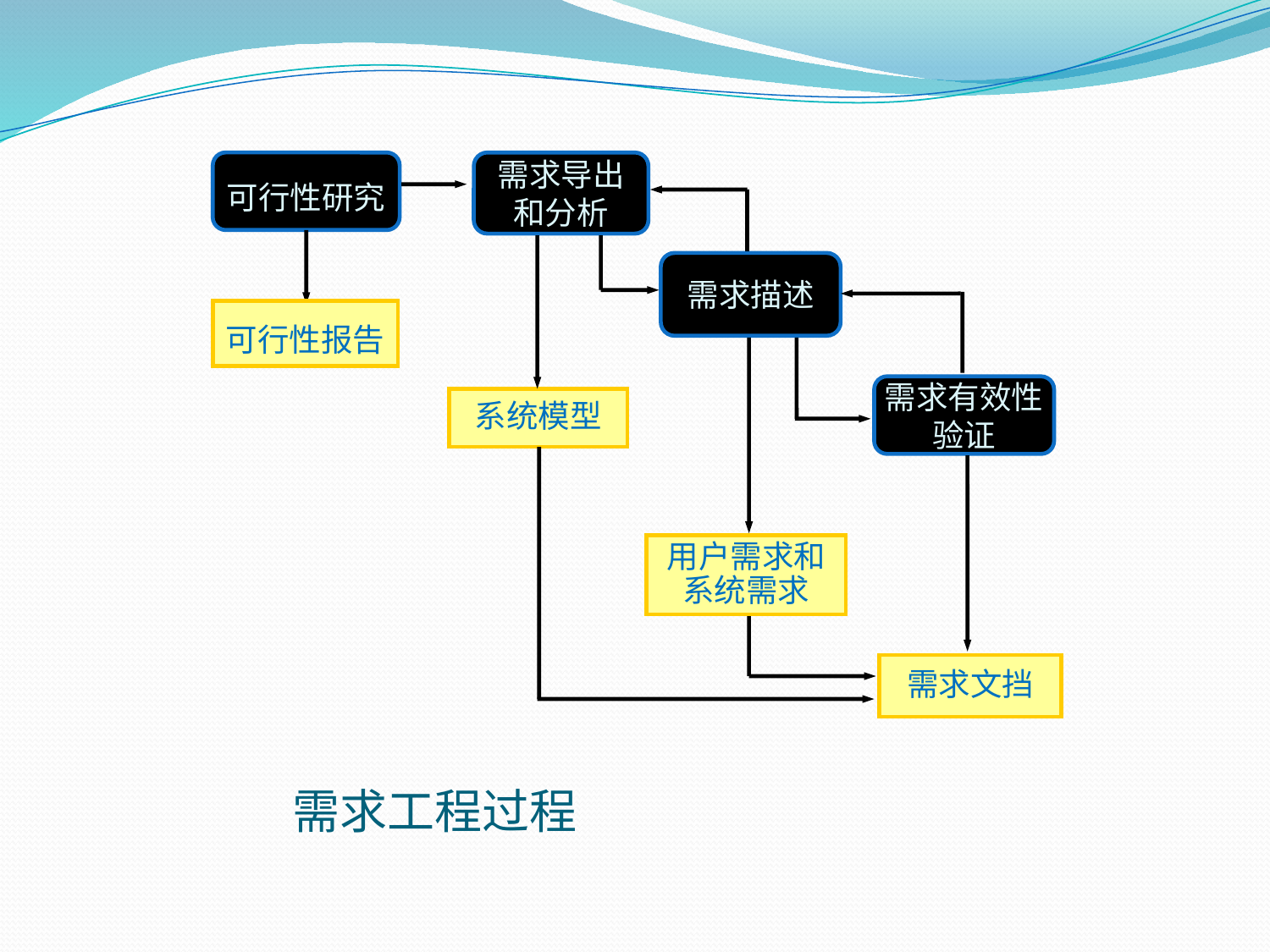

可行性研究
需求导出
和分析

需求描述

可行性报告

需求有效性
验证
系统模型

用户需求和
系统需求

需求文挡

需求工程过程